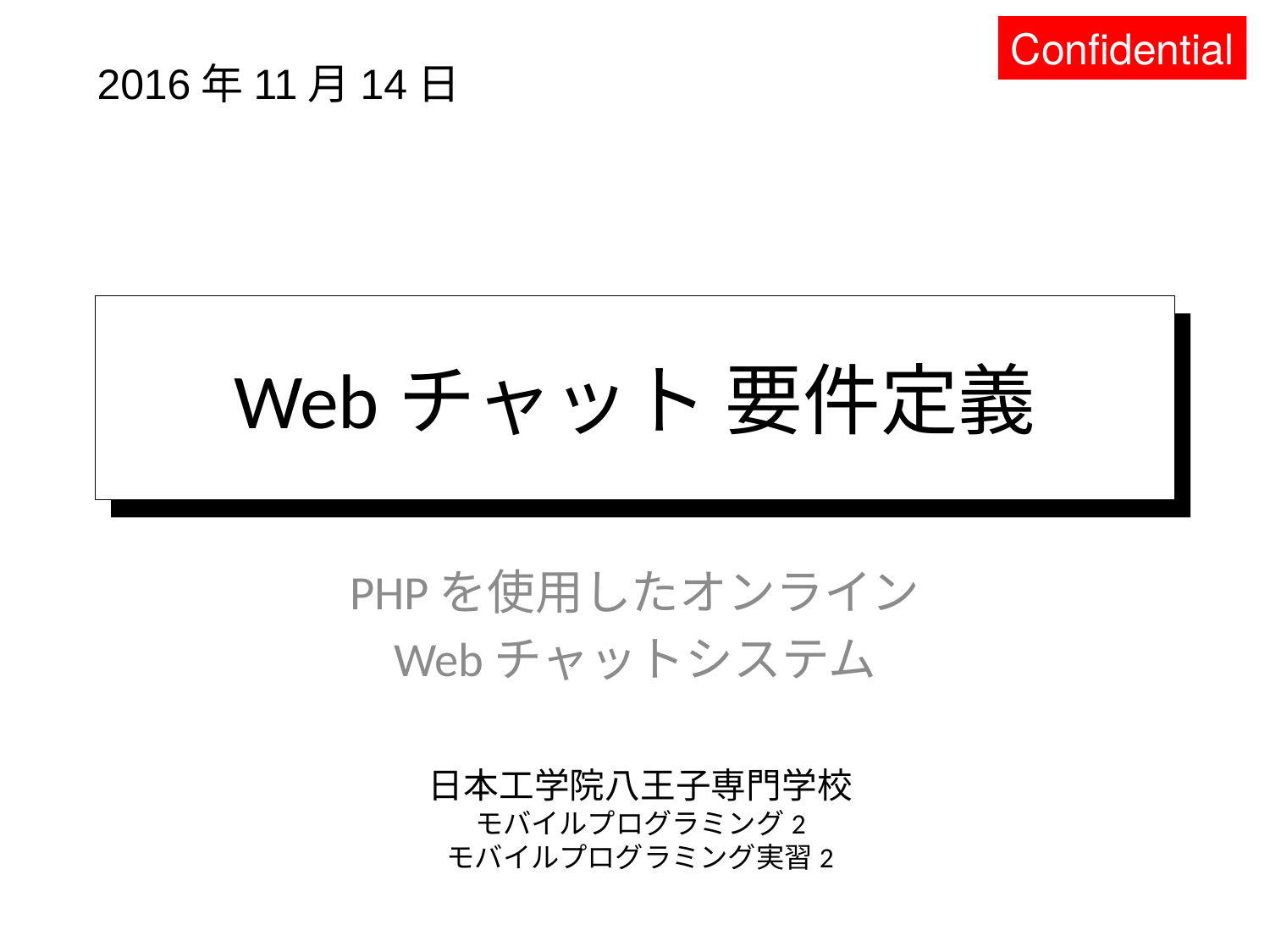

2016年11月14日
# Webチャット 要件定義
PHPを使用したオンライン
Webチャットシステム
日本工学院八王子専門学校
モバイルプログラミング2
モバイルプログラミング実習2